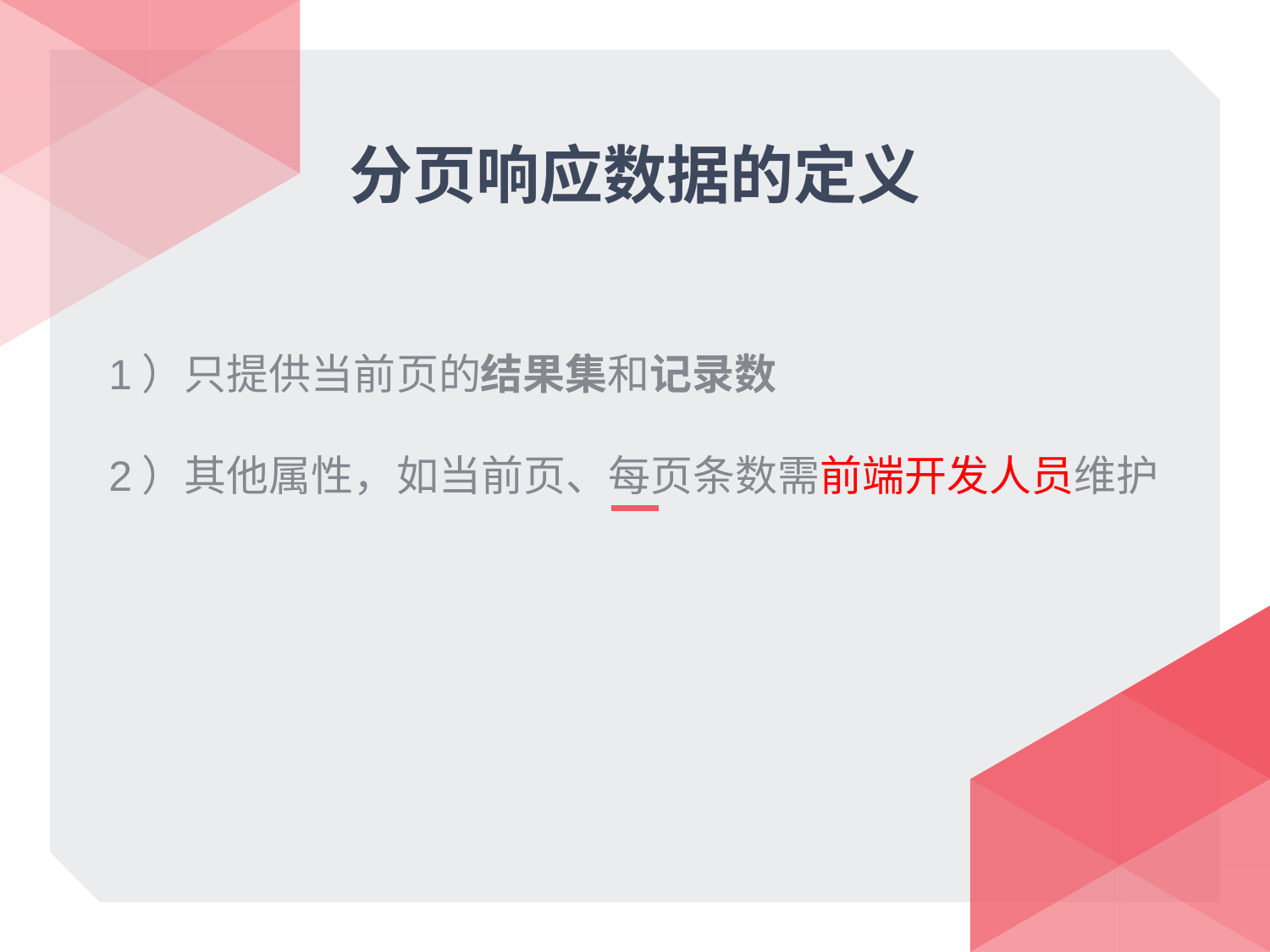

# 分页响应数据的定义

  1）只提供当前页的结果集和记录数
  2）其他属性，如当前页、每页条数需前端开发人员维护